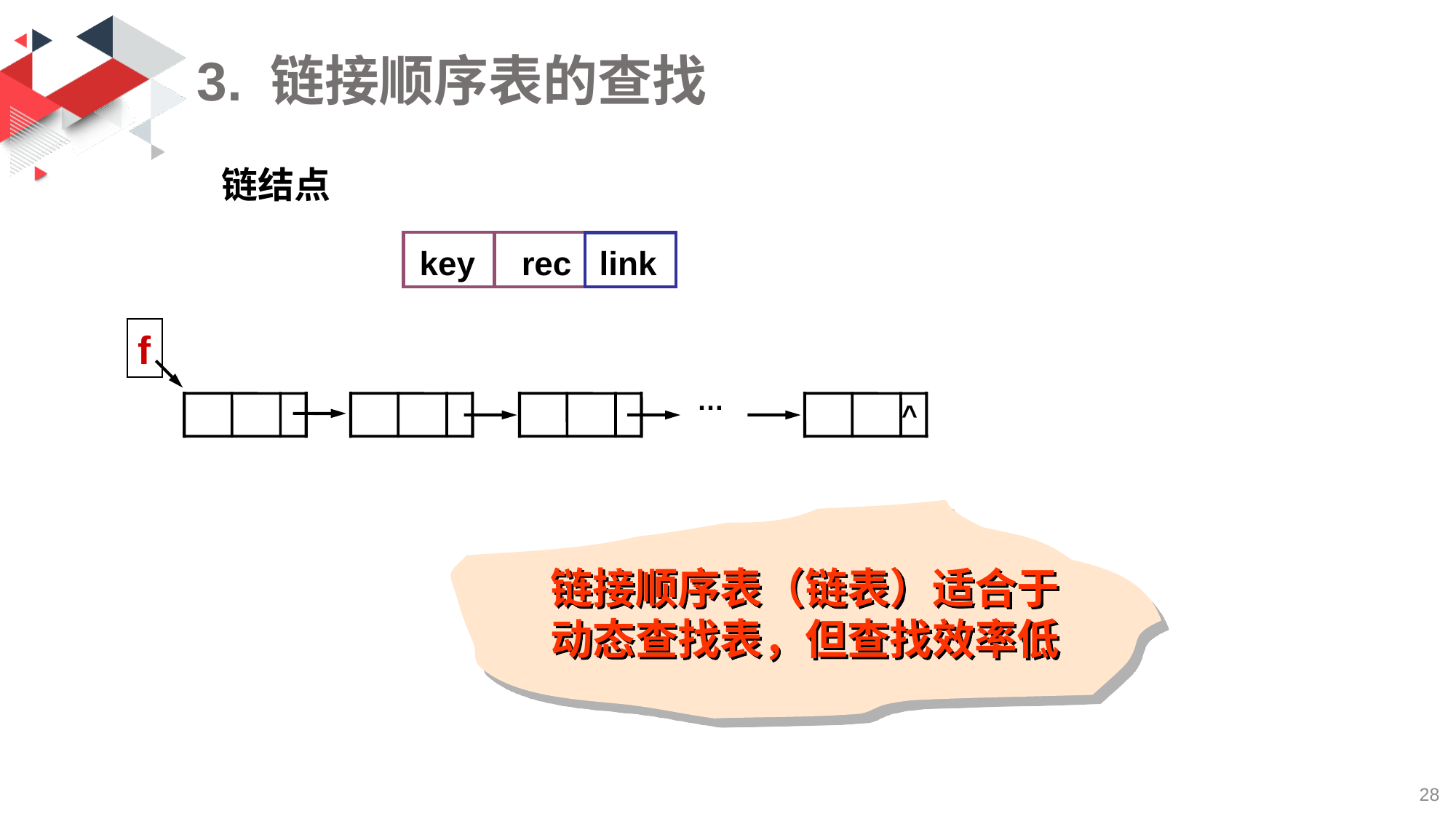

# 3. 链接顺序表的查找
链结点

key     rec   link
f

…
^

链接顺序表（链表）适合于动态查找表，但查找效率低
28